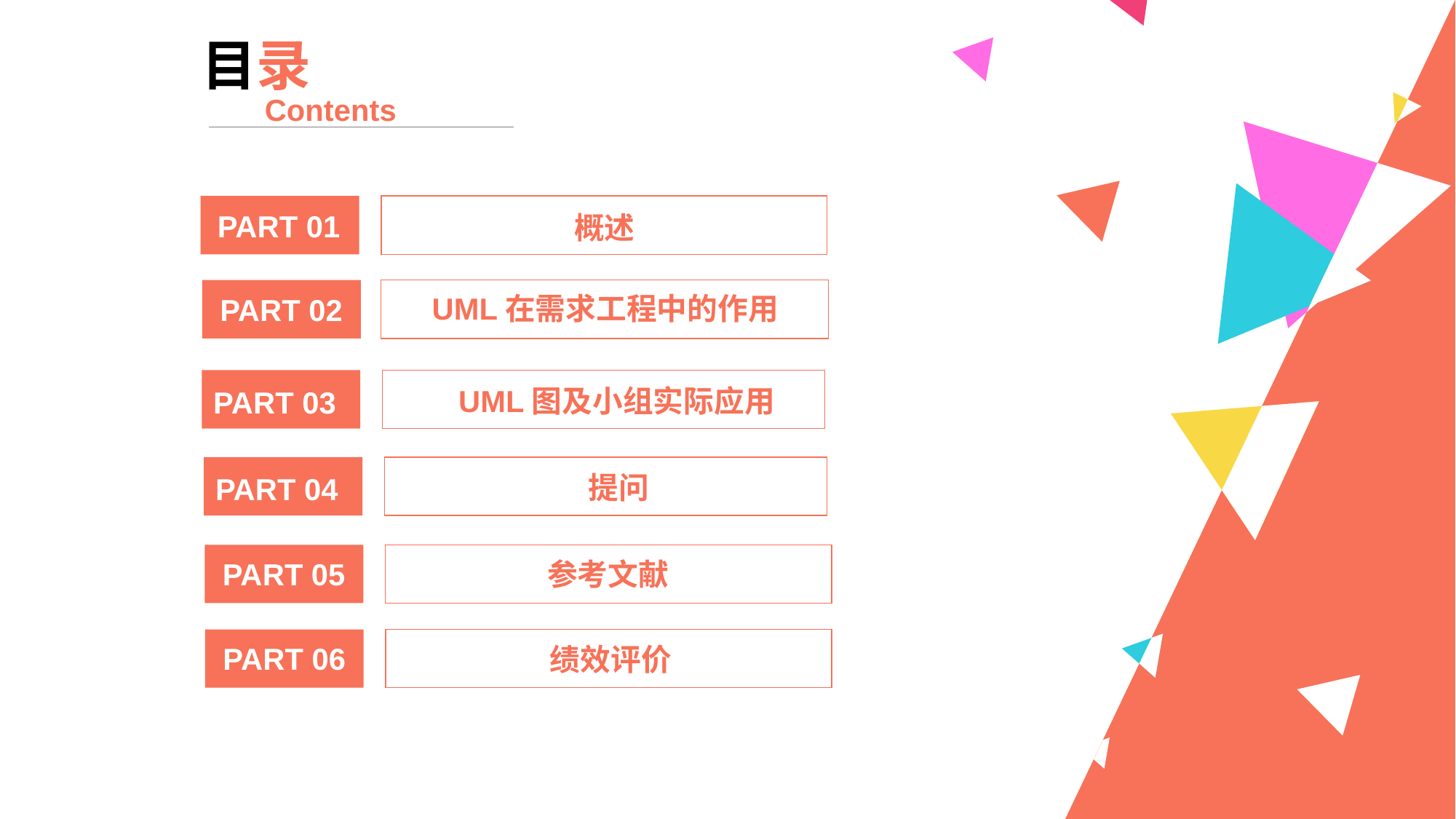

目录
Contents

PART 01
概述

UML在需求工程中的作用
PART 02

UML图及小组实际应用
PART 03

提问
PART 04

PART 05
参考文献

PART 06
绩效评价